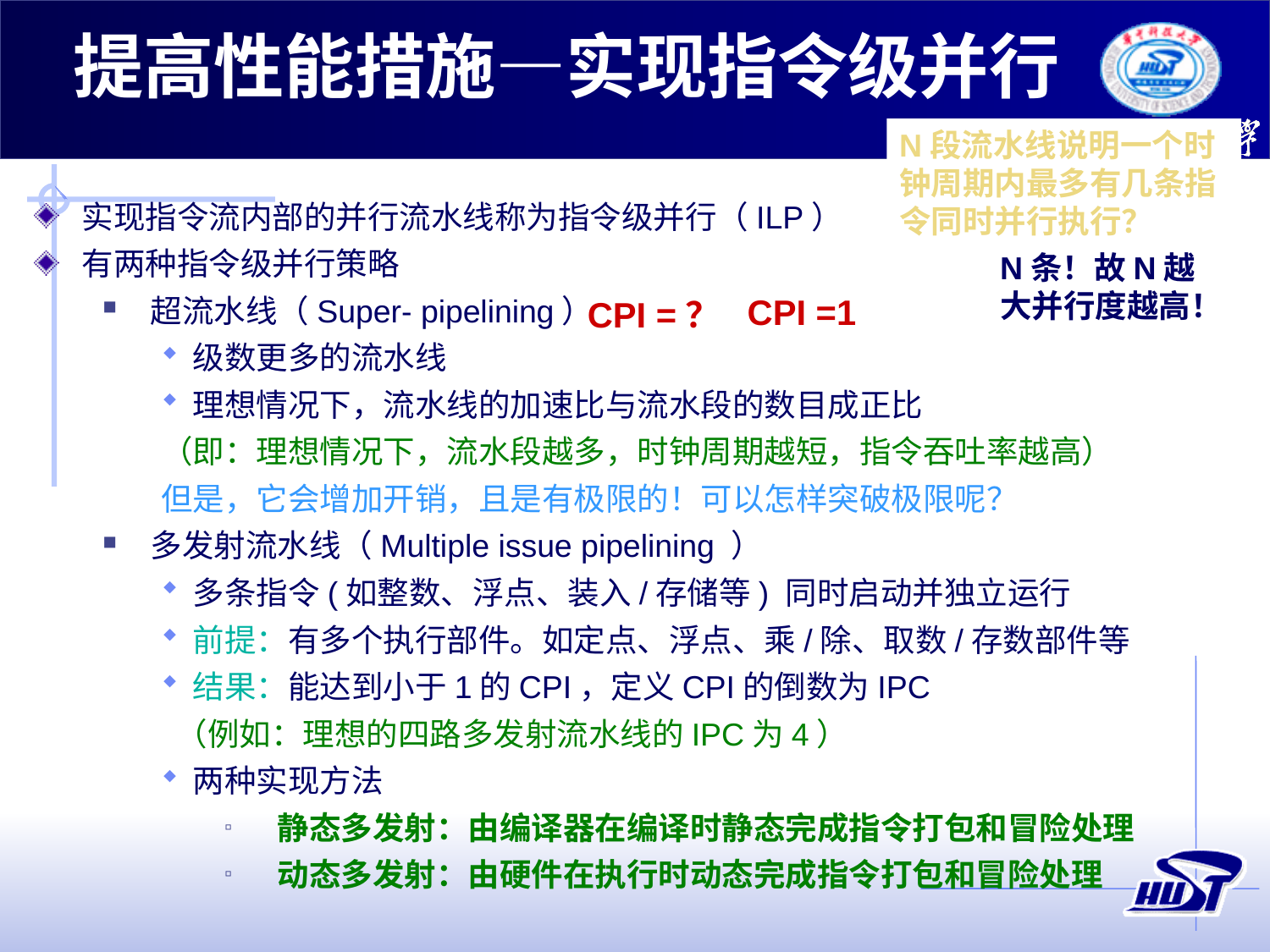

# 提高性能措施—实现指令级并行
N段流水线说明一个时钟周期内最多有几条指令同时并行执行？
实现指令流内部的并行流水线称为指令级并行（ILP）
有两种指令级并行策略
超流水线（Super- pipelining）
级数更多的流水线
理想情况下，流水线的加速比与流水段的数目成正比
（即：理想情况下，流水段越多，时钟周期越短，指令吞吐率越高）
但是，它会增加开销，且是有极限的！可以怎样突破极限呢？
多发射流水线（Multiple issue pipelining ）
多条指令(如整数、浮点、装入/存储等) 同时启动并独立运行
前提：有多个执行部件。如定点、浮点、乘/除、取数/存数部件等
结果：能达到小于1的CPI，定义CPI的倒数为IPC
 （例如：理想的四路多发射流水线的IPC为4）
两种实现方法
静态多发射：由编译器在编译时静态完成指令打包和冒险处理
动态多发射：由硬件在执行时动态完成指令打包和冒险处理
N条！故N越大并行度越高！
CPI =1
CPI =？